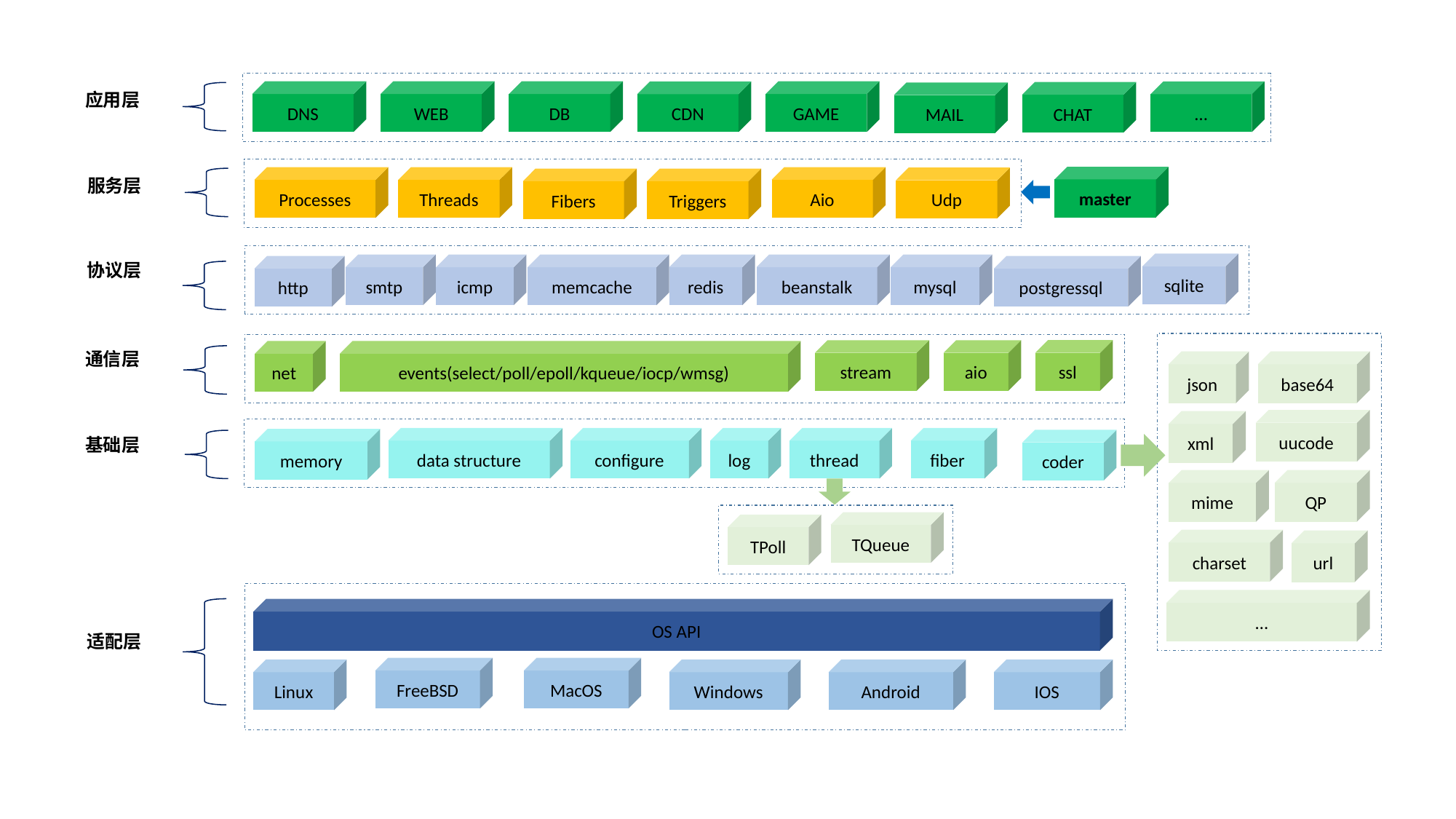

DNS
WEB
DB
GAME
CDN
…
CHAT

MAIL
应用层

master
Processes
Threads
Aio
Udp

Fibers
Triggers
服务层

协议层
sqlite
beanstalk
mysql
smtp
icmp
memcache
redis
http
postgressql

ssl
stream
aio
net
events(select/poll/epoll/kqueue/iocp/wmsg)
通信层

json
base64
uucode
xml

基础层
data structure
configure
log
thread
fiber
memory
coder

mime
QP

TQueue
TPoll
charset
url

…
OS API

适配层
FreeBSD
MacOS
Linux
Windows
Android
IOS